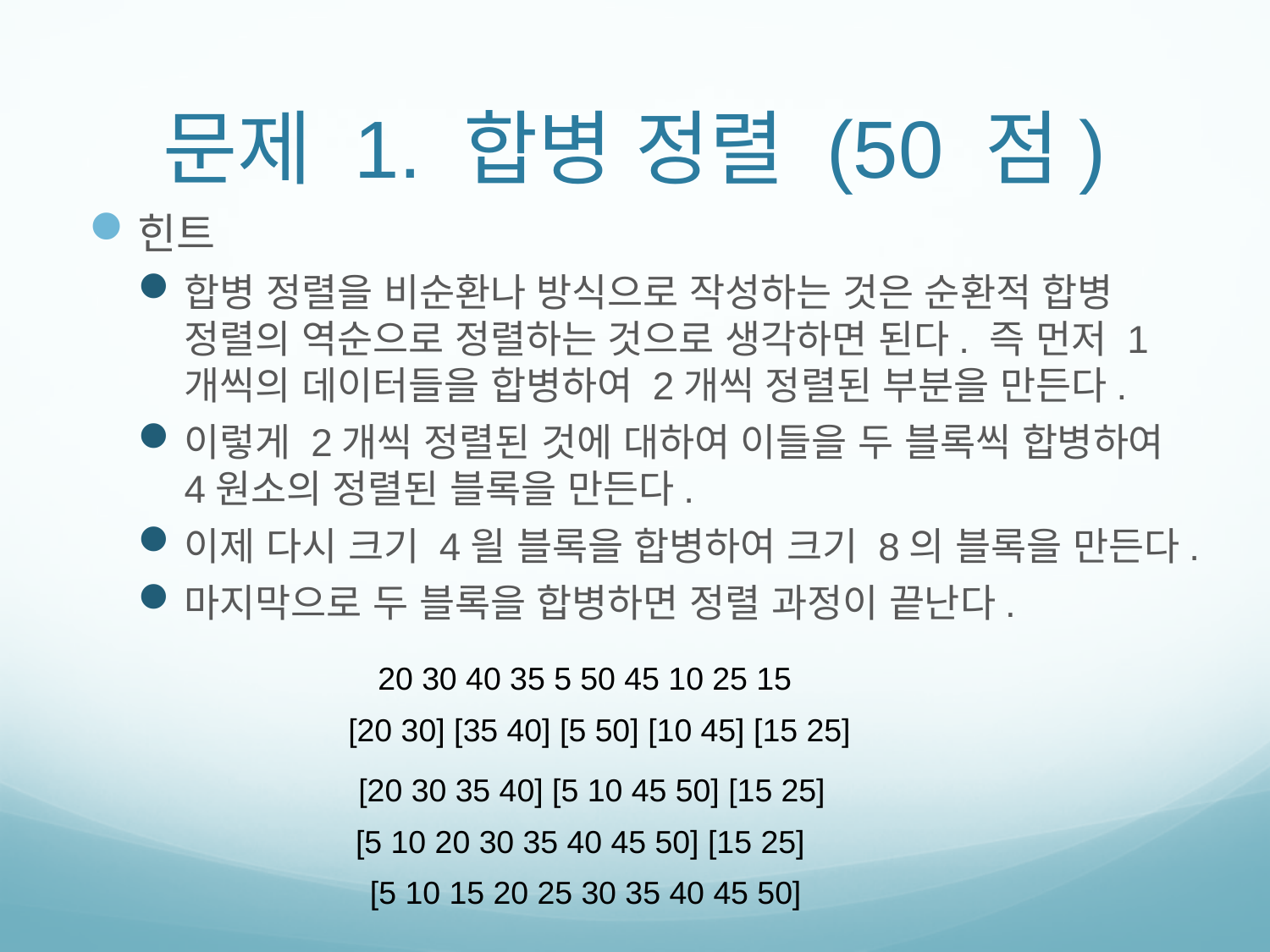

# 문제 1. 합병 정렬 (50 점)
힌트
합병 정렬을 비순환나 방식으로 작성하는 것은 순환적 합병 정렬의 역순으로 정렬하는 것으로 생각하면 된다. 즉 먼저 1개씩의 데이터들을 합병하여 2개씩 정렬된 부분을 만든다.
이렇게 2개씩 정렬된 것에 대하여 이들을 두 블록씩 합병하여 4원소의 정렬된 블록을 만든다.
이제 다시 크기 4읠 블록을 합병하여 크기 8의 블록을 만든다.
마지막으로 두 블록을 합병하면 정렬 과정이 끝난다.

20 30 40 35 5 50 45 10 25 15
[20 30] [35 40] [5 50] [10 45] [15 25]
[20 30 35 40] [5 10 45 50] [15 25]
[5 10 20 30 35 40 45 50] [15 25]
[5 10 15 20 25 30 35 40 45 50]